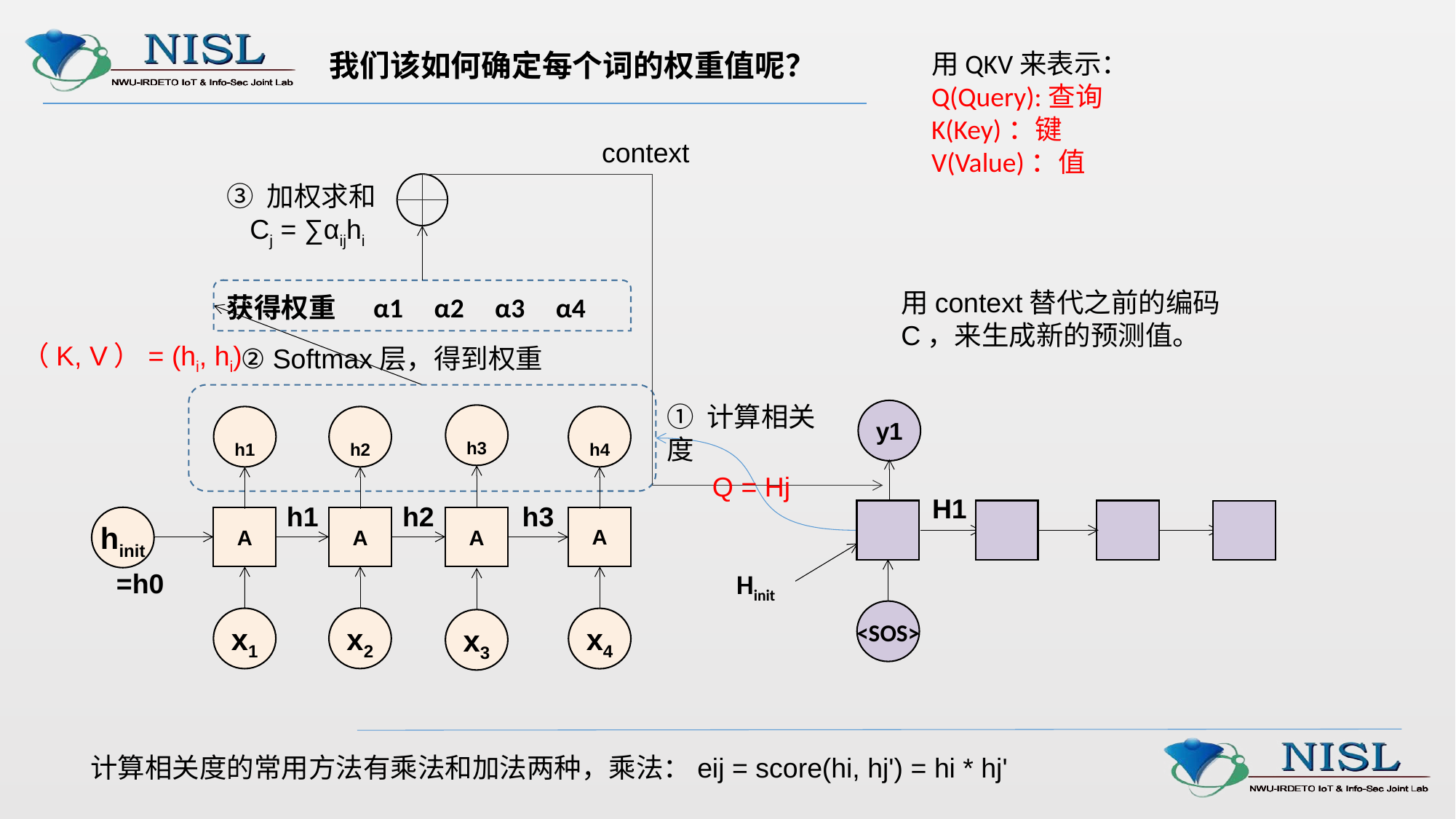

用QKV来表示：
Q(Query):查询
K(Key)：键
V(Value)：值
（K, V）= (hi, hi)
Q = Hj
我们该如何确定每个词的权重值呢？
context
③ 加权求和
   Cj = ∑αijhi

用context替代之前的编码C，来生成新的预测值。

y1
H1
获得权重     α1     α2     α3     α4
② Softmax层，得到权重

① 计算相关度
计算相关度的常用方法有乘法和加法两种，乘法：eij = score(hi, hj') = hi * hj'

h3

h1

h2

h4
h1
h2
h3

A

A
A
A
hinit
Hinit
=h0

x2

x1

x4

x3

<SOS>